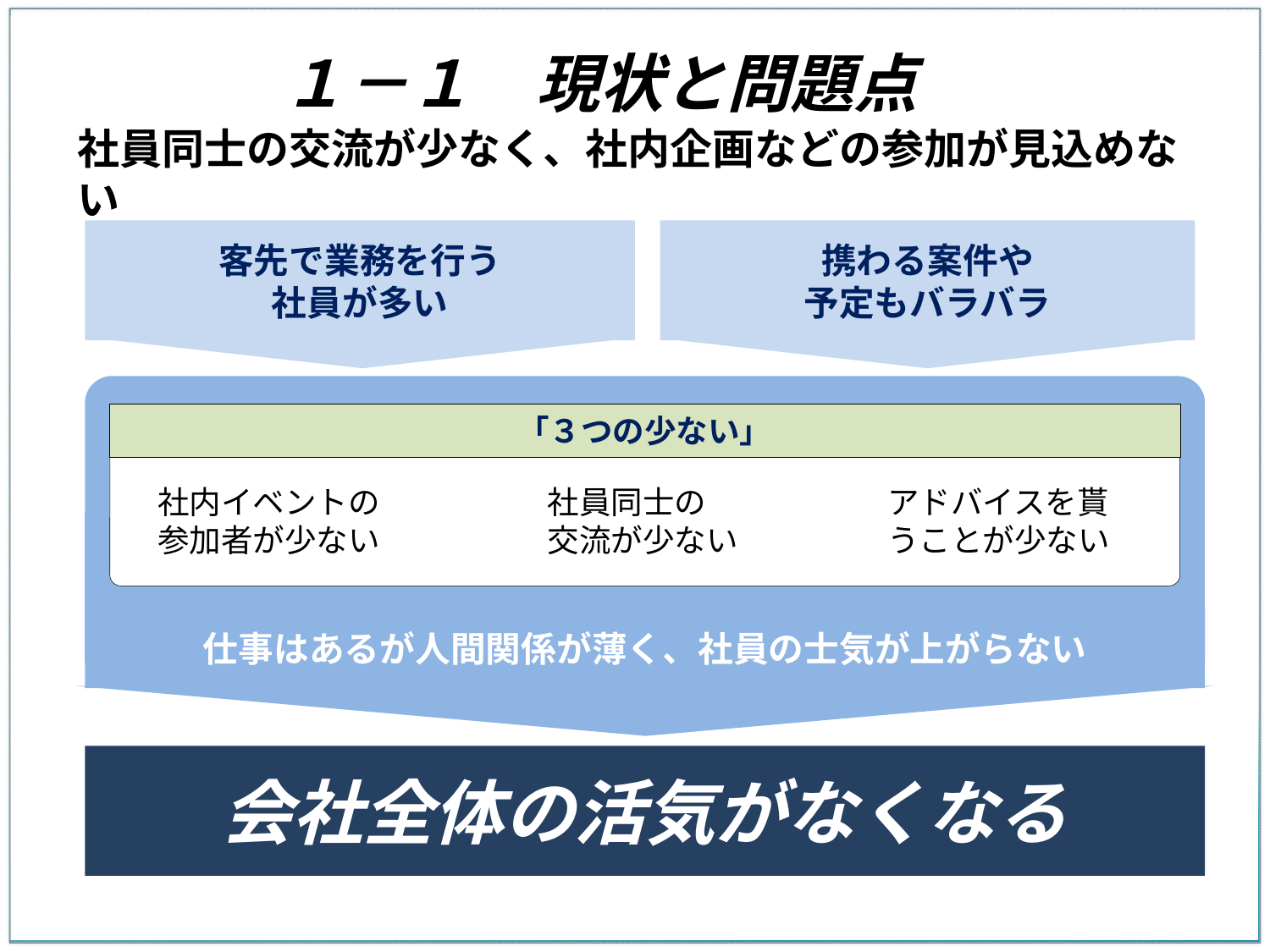

１－１　現状と問題点
社員同士の交流が少なく、社内企画などの参加が見込めない
客先で業務を行う
社員が多い

携わる案件や
予定もバラバラ

「３つの少ない」

社内イベントの
参加者が少ない
社員同士の
交流が少ない
アドバイスを貰うことが少ない
仕事はあるが人間関係が薄く、社員の士気が上がらない

会社全体の活気がなくなる